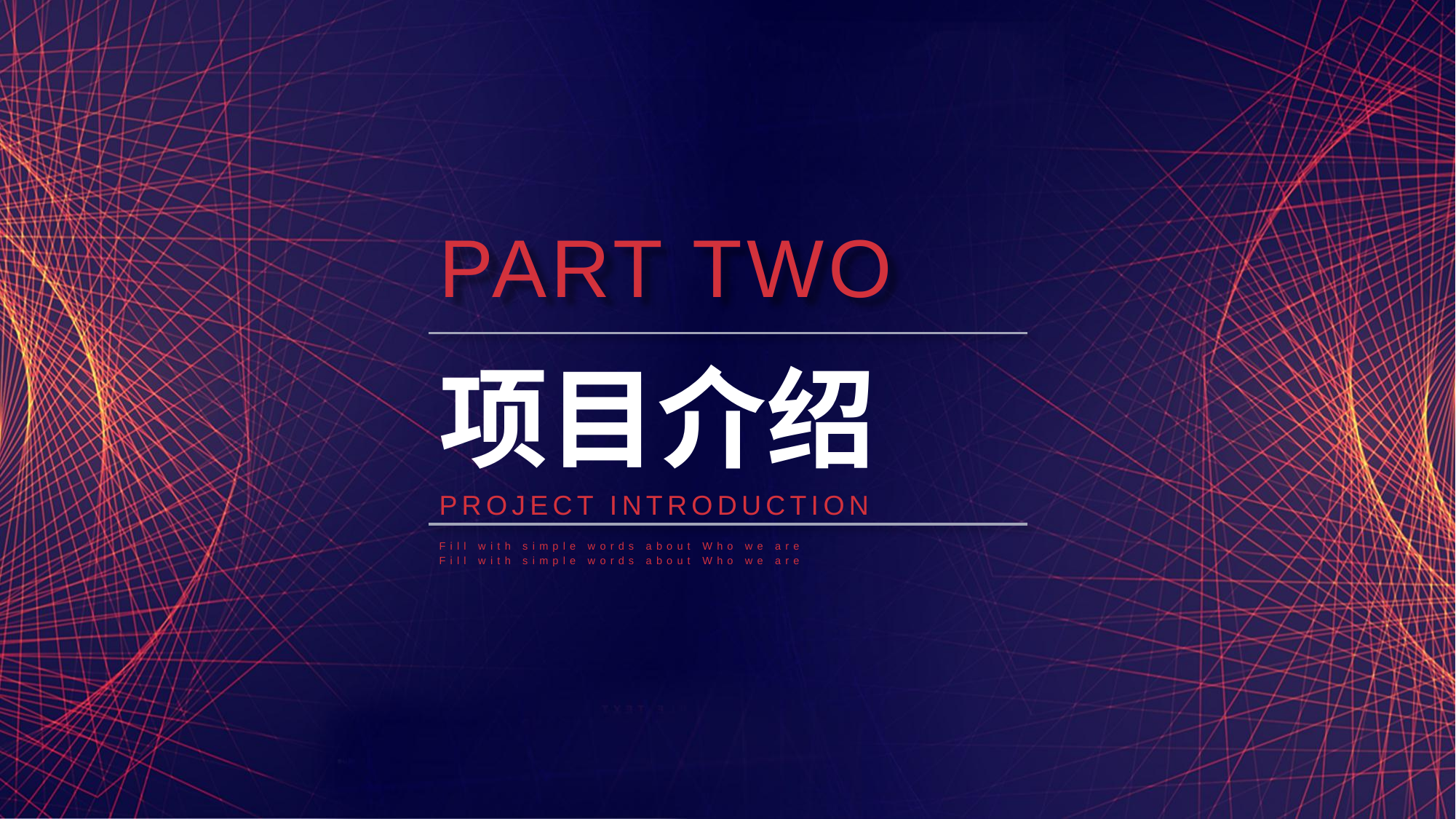

PART TWO
项目介绍
PROJECT INTRODUCTION
Fill with simple words about Who we are
Fill with simple words about Who we are